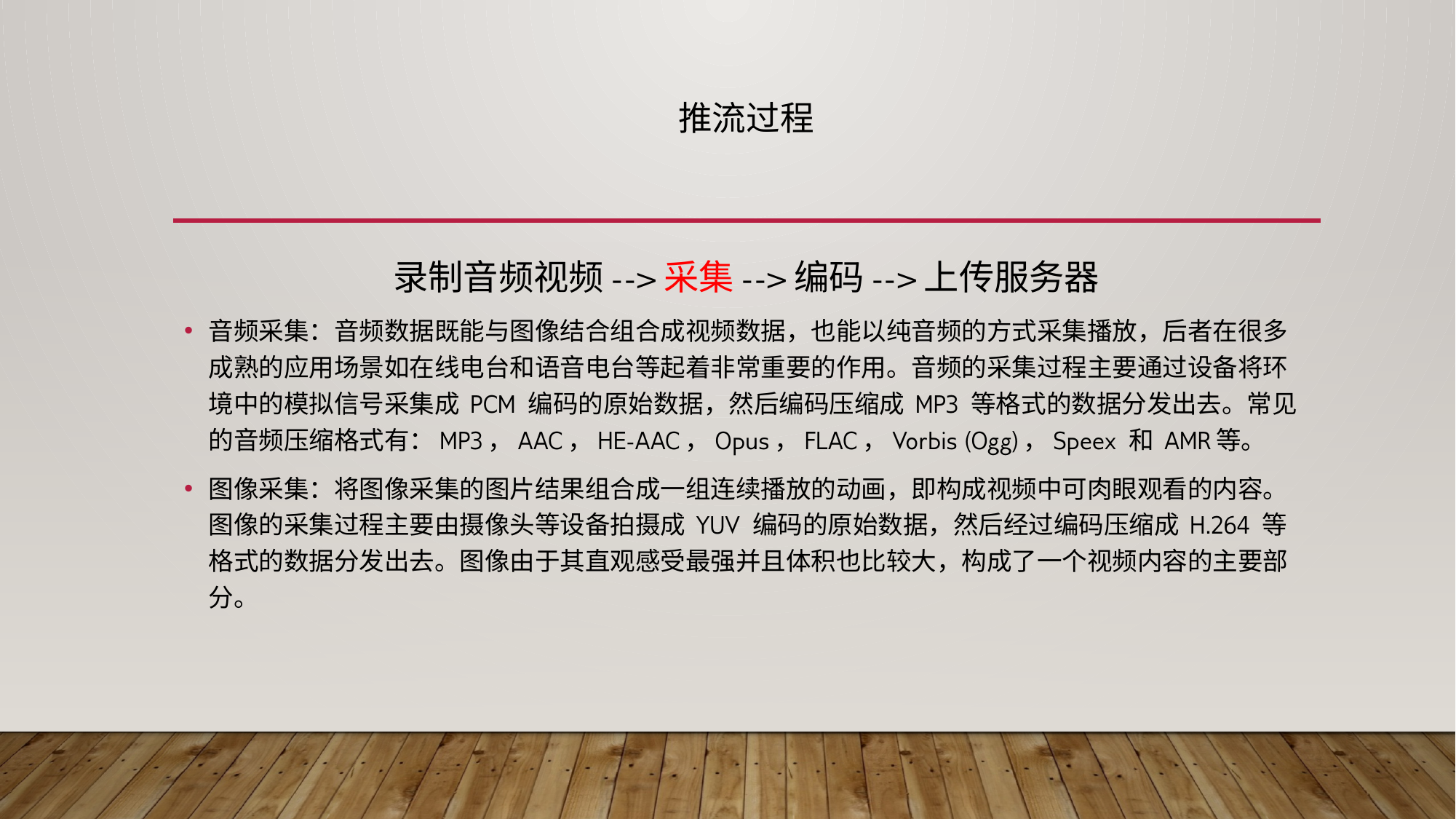

# 推流过程
录制音频视频-->采集-->编码-->上传服务器
音频采集：音频数据既能与图像结合组合成视频数据，也能以纯音频的方式采集播放，后者在很多成熟的应用场景如在线电台和语音电台等起着非常重要的作用。音频的采集过程主要通过设备将环境中的模拟信号采集成 PCM 编码的原始数据，然后编码压缩成 MP3 等格式的数据分发出去。常见的音频压缩格式有：MP3，AAC，HE-AAC，Opus，FLAC，Vorbis (Ogg)，Speex 和 AMR等。
图像采集：将图像采集的图片结果组合成一组连续播放的动画，即构成视频中可肉眼观看的内容。图像的采集过程主要由摄像头等设备拍摄成 YUV 编码的原始数据，然后经过编码压缩成 H.264 等格式的数据分发出去。图像由于其直观感受最强并且体积也比较大，构成了一个视频内容的主要部分。